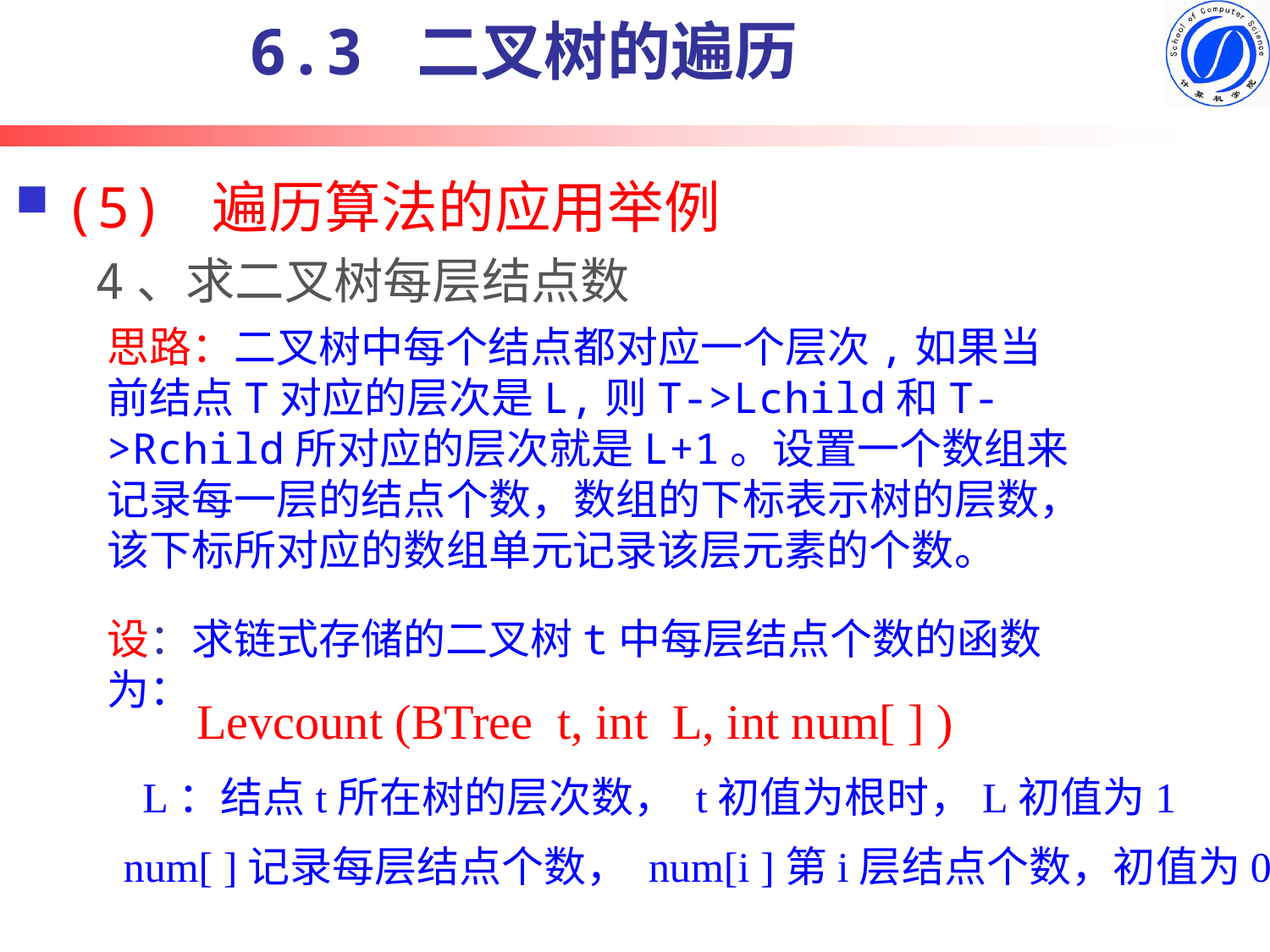

6.3 二叉树的遍历
# (5) 遍历算法的应用举例
4、求二叉树每层结点数
思路：二叉树中每个结点都对应一个层次,如果当前结点T对应的层次是L,则T->Lchild和T->Rchild所对应的层次就是L+1。设置一个数组来记录每一层的结点个数，数组的下标表示树的层数，该下标所对应的数组单元记录该层元素的个数。
设：求链式存储的二叉树t中每层结点个数的函数为：
Levcount (BTree  t, int  L, int num[ ] )
L：结点t所在树的层次数， t初值为根时，L初值为1
num[ ]记录每层结点个数， num[i ]第i层结点个数，初值为0